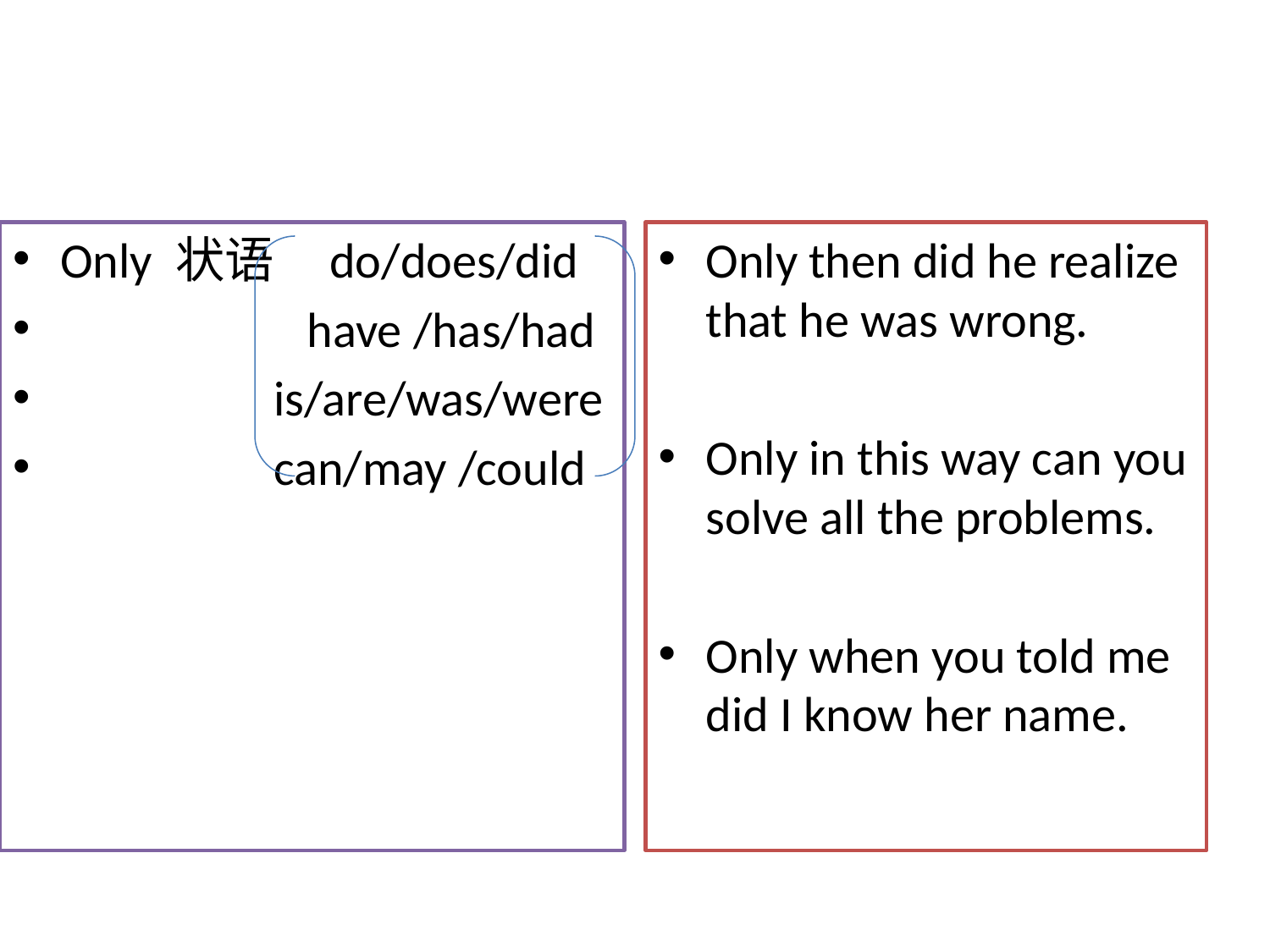

#
Only 状语    do/does/did
                      have /has/had
                   is/are/was/were
                   can/may /could

Only then did he realize that he was wrong.

Only in this way can you solve all the problems.

Only when you told me did I know her name.